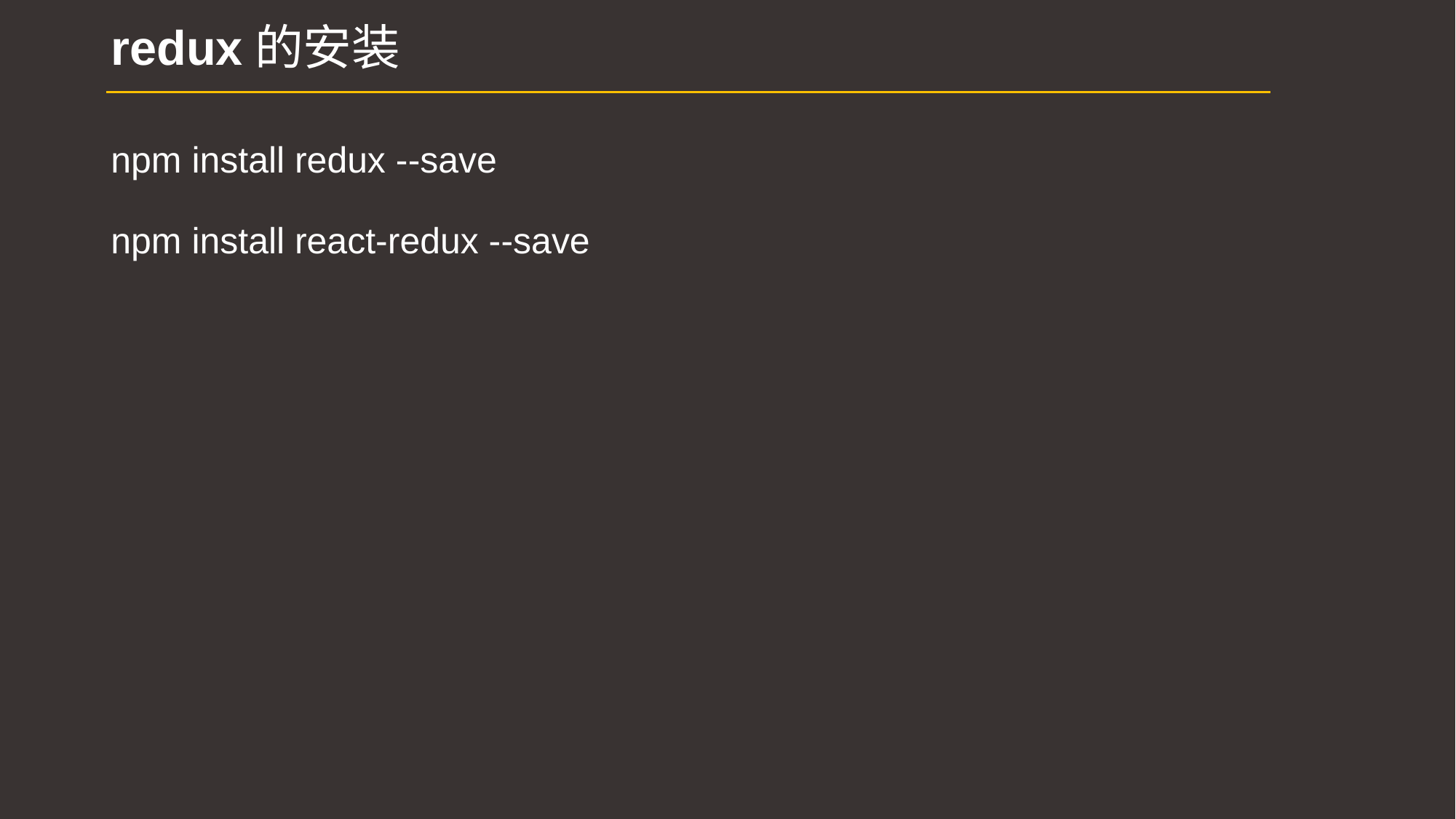

# redux的安装
npm install redux --save
npm install react-redux --save